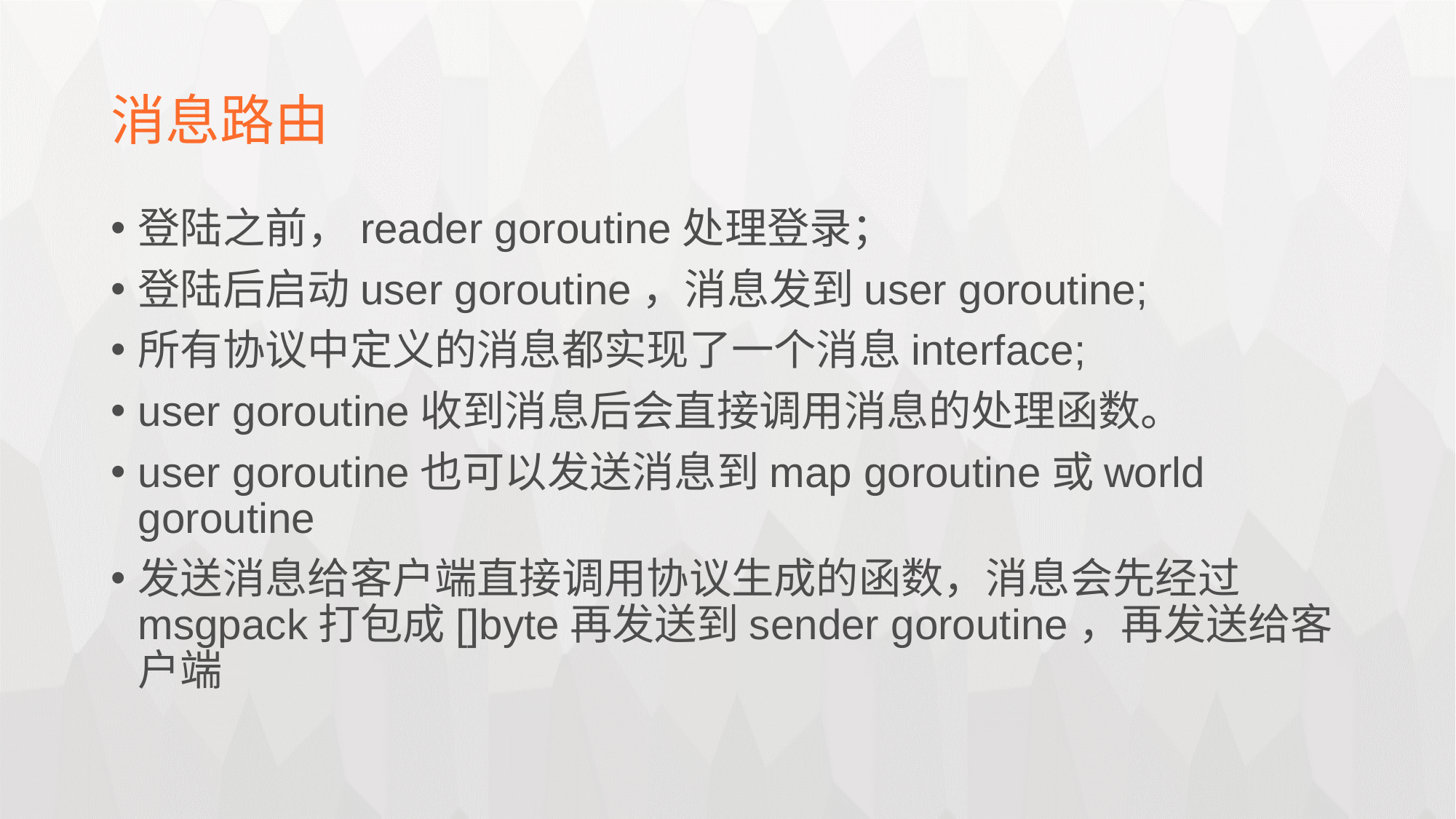

消息路由
登陆之前，reader goroutine处理登录；
登陆后启动user goroutine，消息发到user goroutine;
所有协议中定义的消息都实现了一个消息interface;
user goroutine收到消息后会直接调用消息的处理函数。
user goroutine也可以发送消息到map goroutine或world goroutine
发送消息给客户端直接调用协议生成的函数，消息会先经过msgpack打包成[]byte再发送到sender goroutine，再发送给客户端